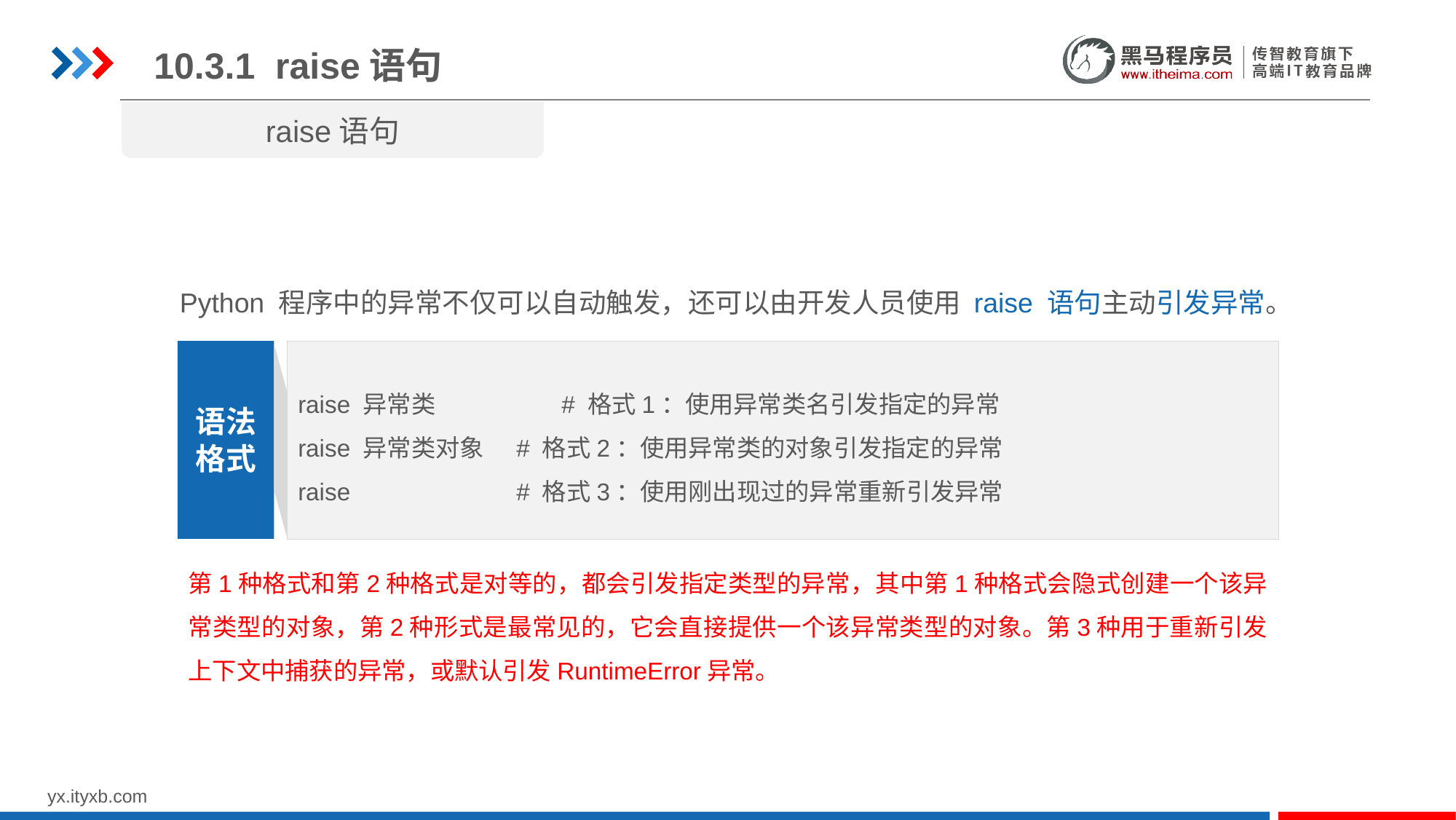

10.3.1  raise语句

raise语句
Python 程序中的异常不仅可以自动触发，还可以由开发人员使用 raise 语句主动引发异常。

raise 异常类                      # 格式1：使用异常类名引发指定的异常
raise 异常类对象	# 格式2：使用异常类的对象引发指定的异常
raise 		# 格式3：使用刚出现过的异常重新引发异常

语法
格式
第1种格式和第2种格式是对等的，都会引发指定类型的异常，其中第1种格式会隐式创建一个该异常类型的对象，第2种形式是最常见的，它会直接提供一个该异常类型的对象。第3种用于重新引发上下文中捕获的异常，或默认引发RuntimeError异常。